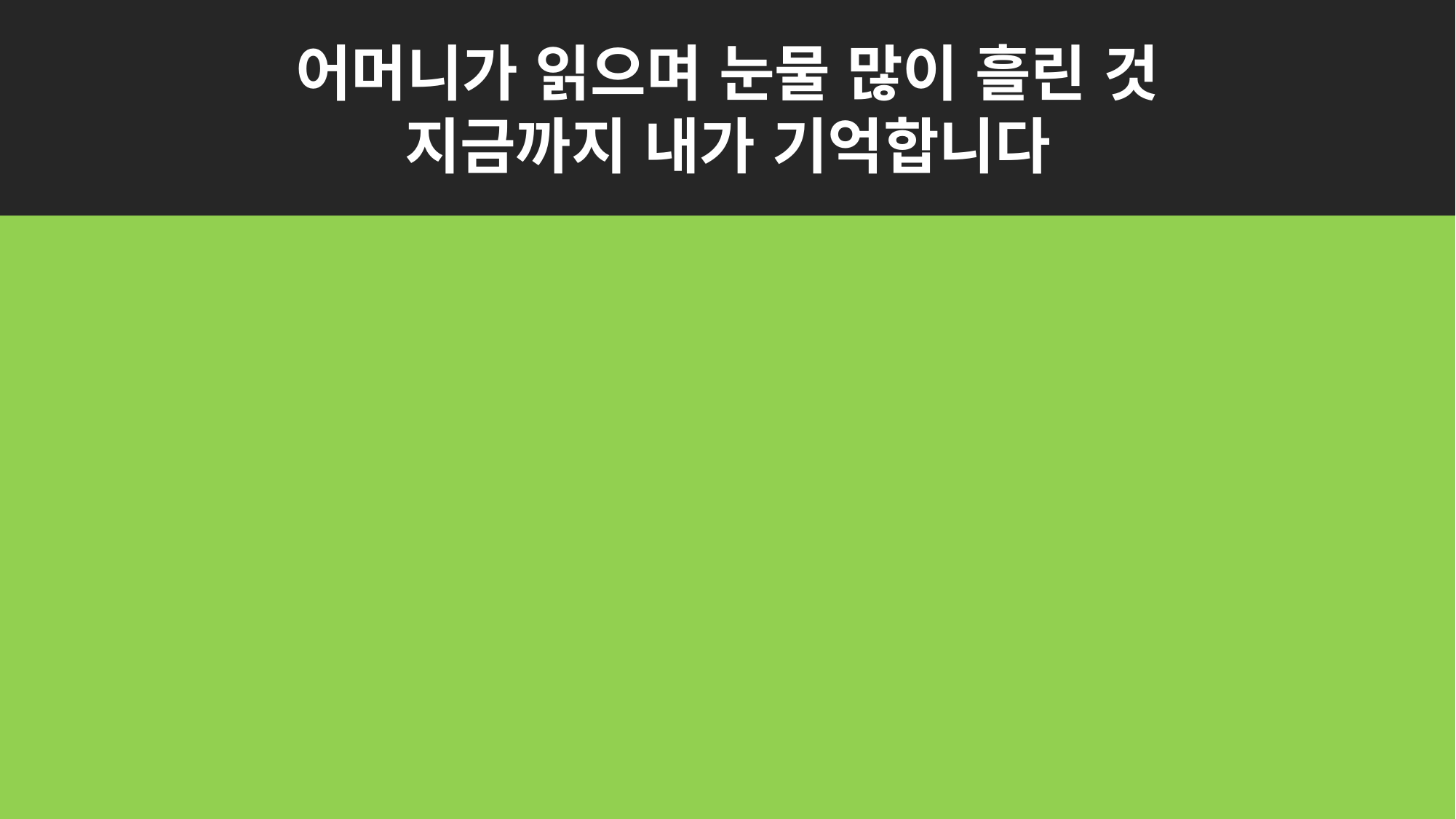

어머니가 읽으며 눈물 많이 흘린 것
지금까지 내가 기억합니다